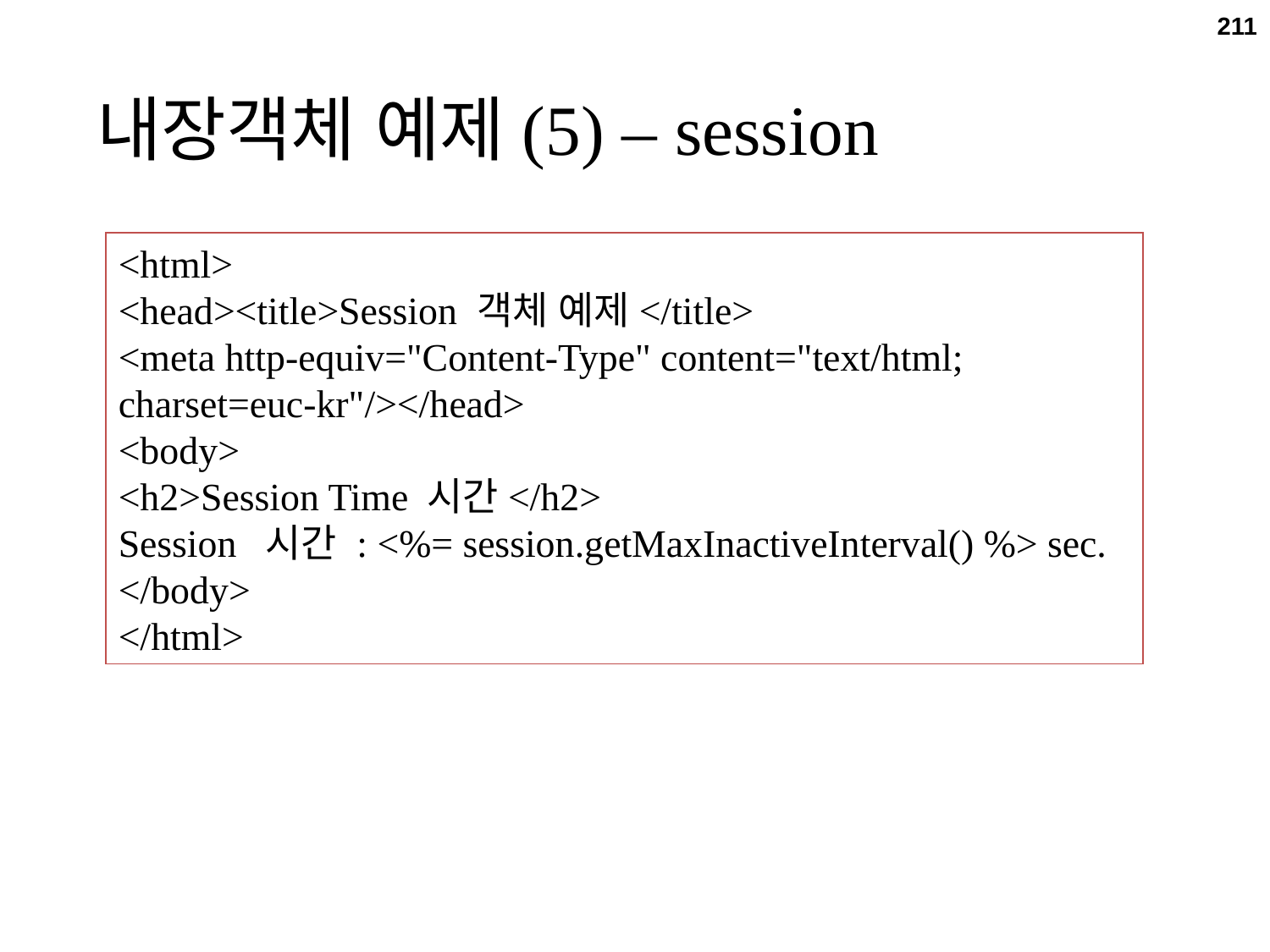

211
내장객체 예제(5) – session
<html>
<head><title>Session 객체 예제</title>
<meta http-equiv="Content-Type" content="text/html; charset=euc-kr"/></head>
<body>
<h2>Session Time 시간</h2>
Session  시간 : <%= session.getMaxInactiveInterval() %> sec.
</body>
</html>